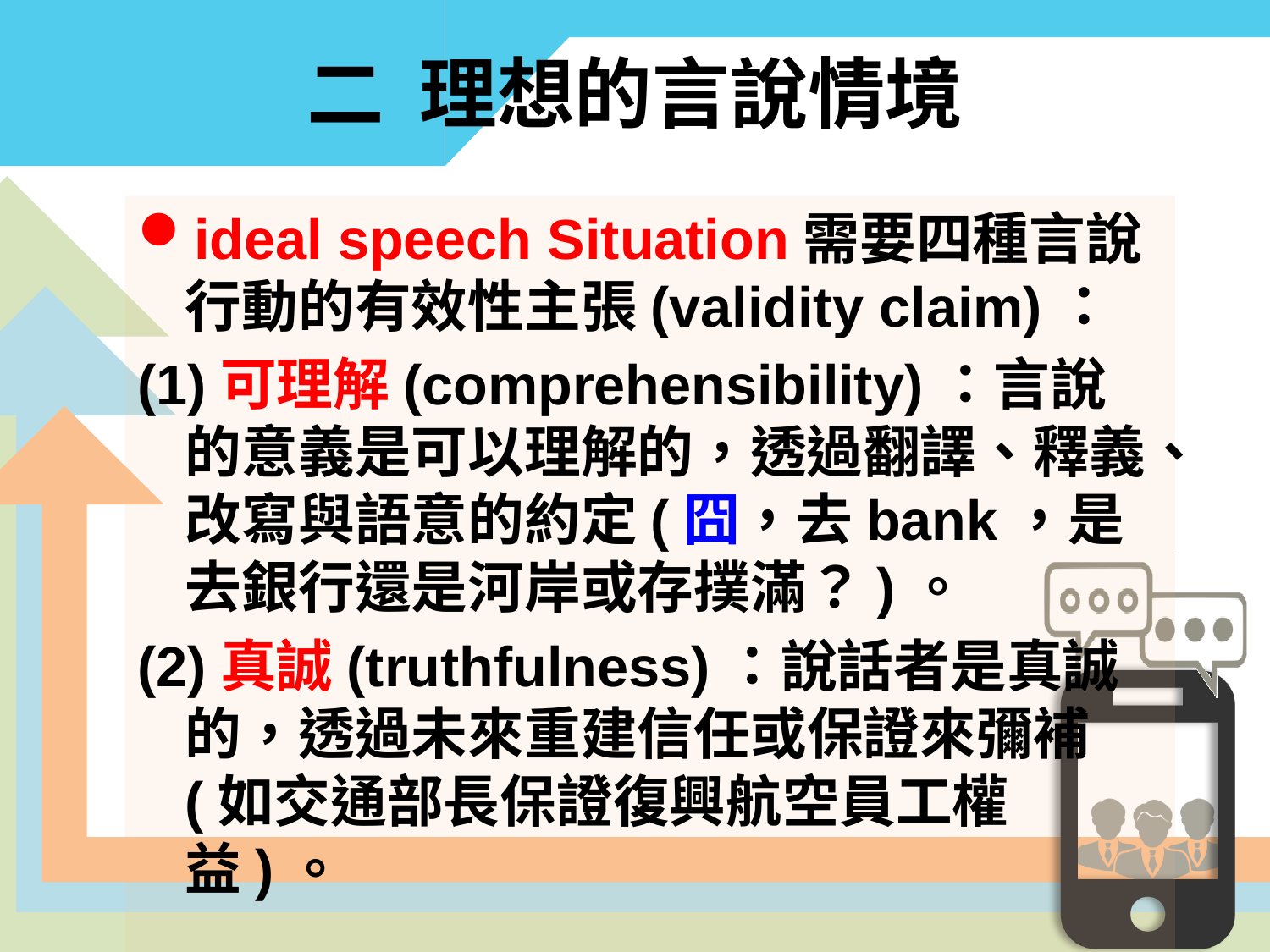

# 二  理想的言說情境
ideal speech Situation需要四種言說行動的有效性主張(validity claim)：
(1)可理解(comprehensibility)：言說的意義是可以理解的，透過翻譯、釋義、改寫與語意的約定(囧，去bank，是去銀行還是河岸或存撲滿？)。
(2)真誠(truthfulness)：說話者是真誠的，透過未來重建信任或保證來彌補(如交通部長保證復興航空員工權益)。